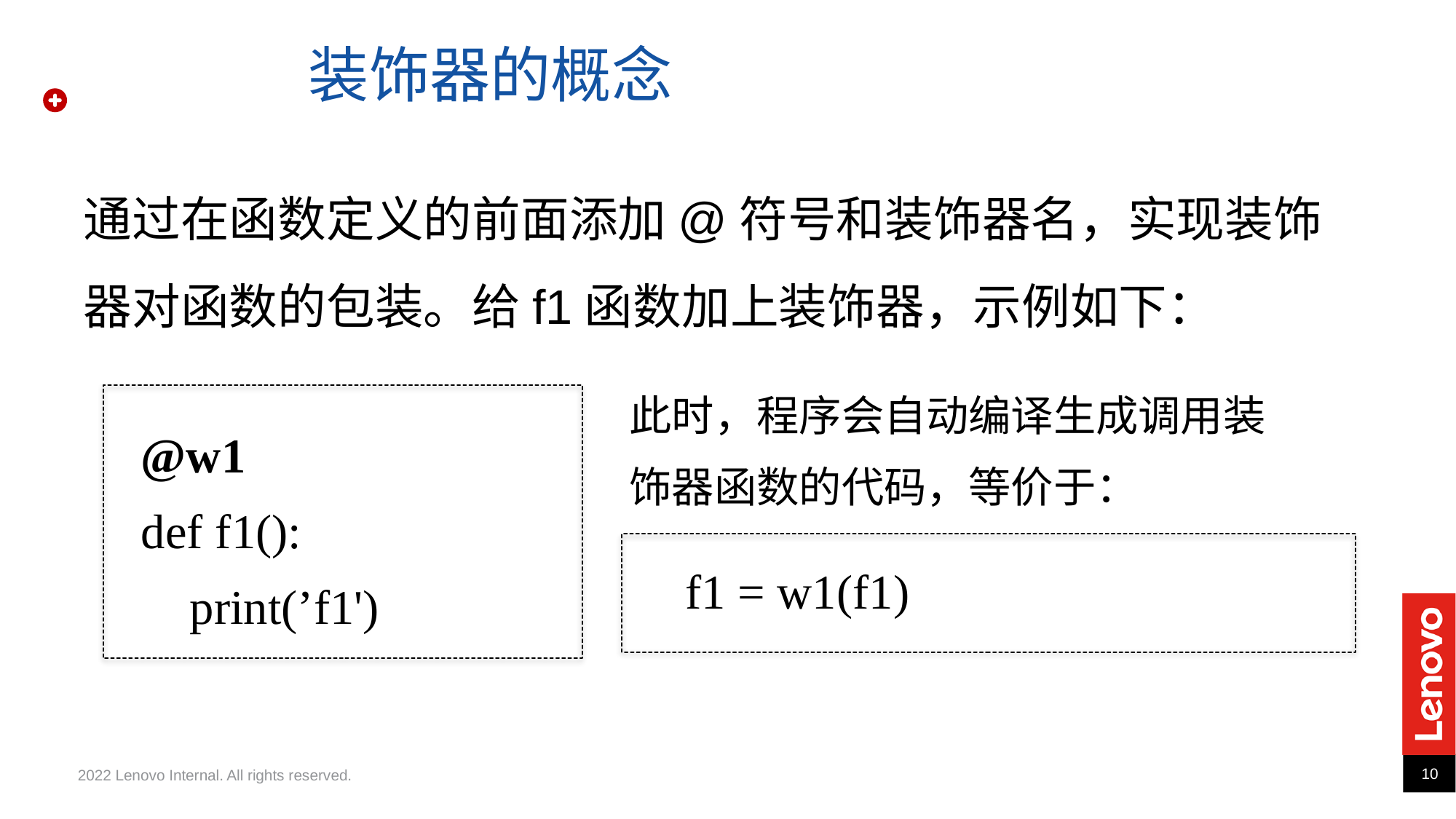

装饰器的概念
通过在函数定义的前面添加@符号和装饰器名，实现装饰器对函数的包装。给f1函数加上装饰器，示例如下：
此时，程序会自动编译生成调用装饰器函数的代码，等价于：

@w1
def f1():
    print(’f1')

f1 = w1(f1)